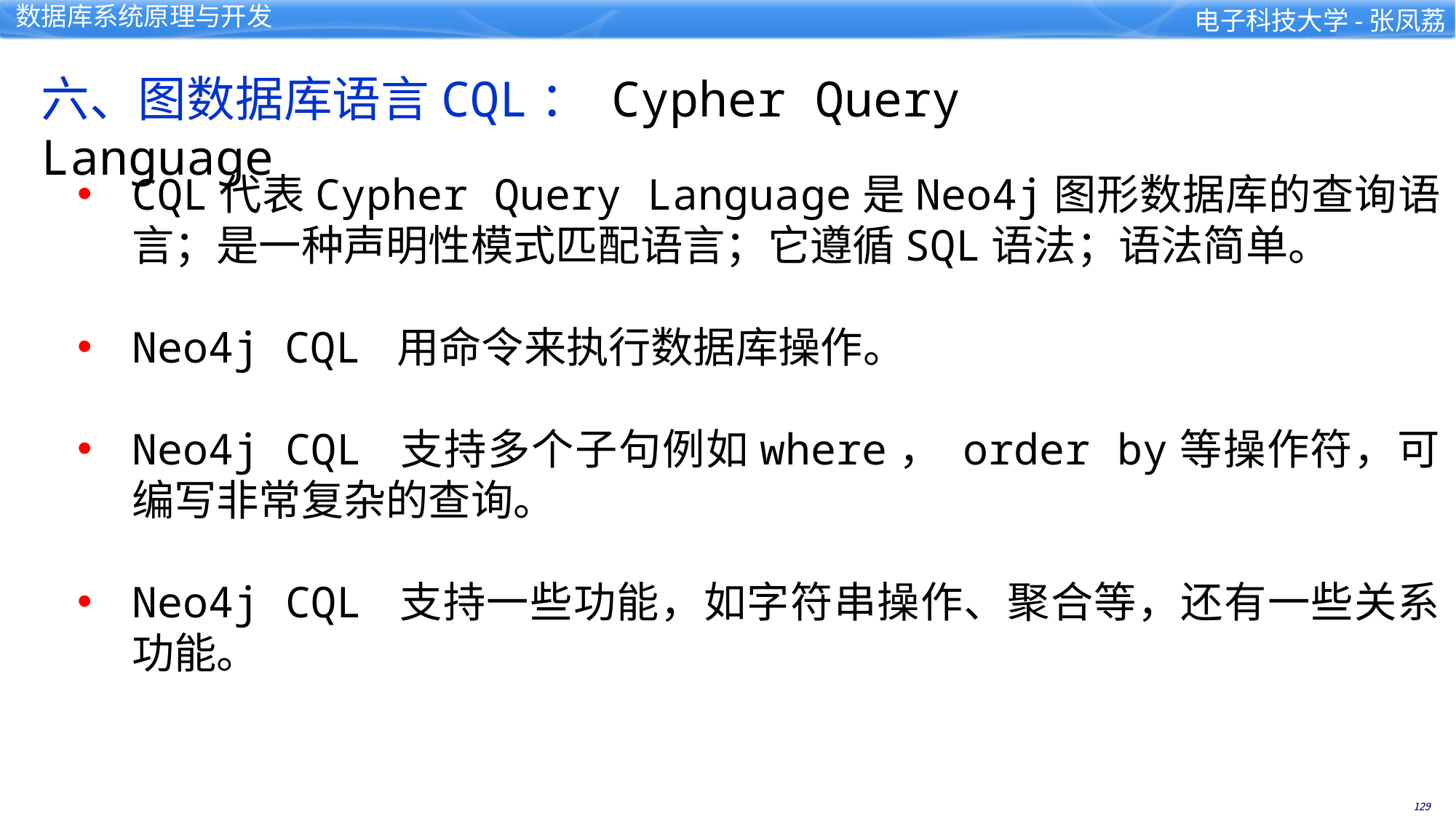

六、图数据库语言CQL： Cypher Query Language
CQL代表Cypher Query Language是Neo4j图形数据库的查询语言；是一种声明性模式匹配语言；它遵循SQL语法；语法简单。

Neo4j CQL 用命令来执行数据库操作。

Neo4j CQL 支持多个子句例如where， order by等操作符，可编写非常复杂的查询。

Neo4j CQL 支持一些功能，如字符串操作、聚合等，还有一些关系功能。